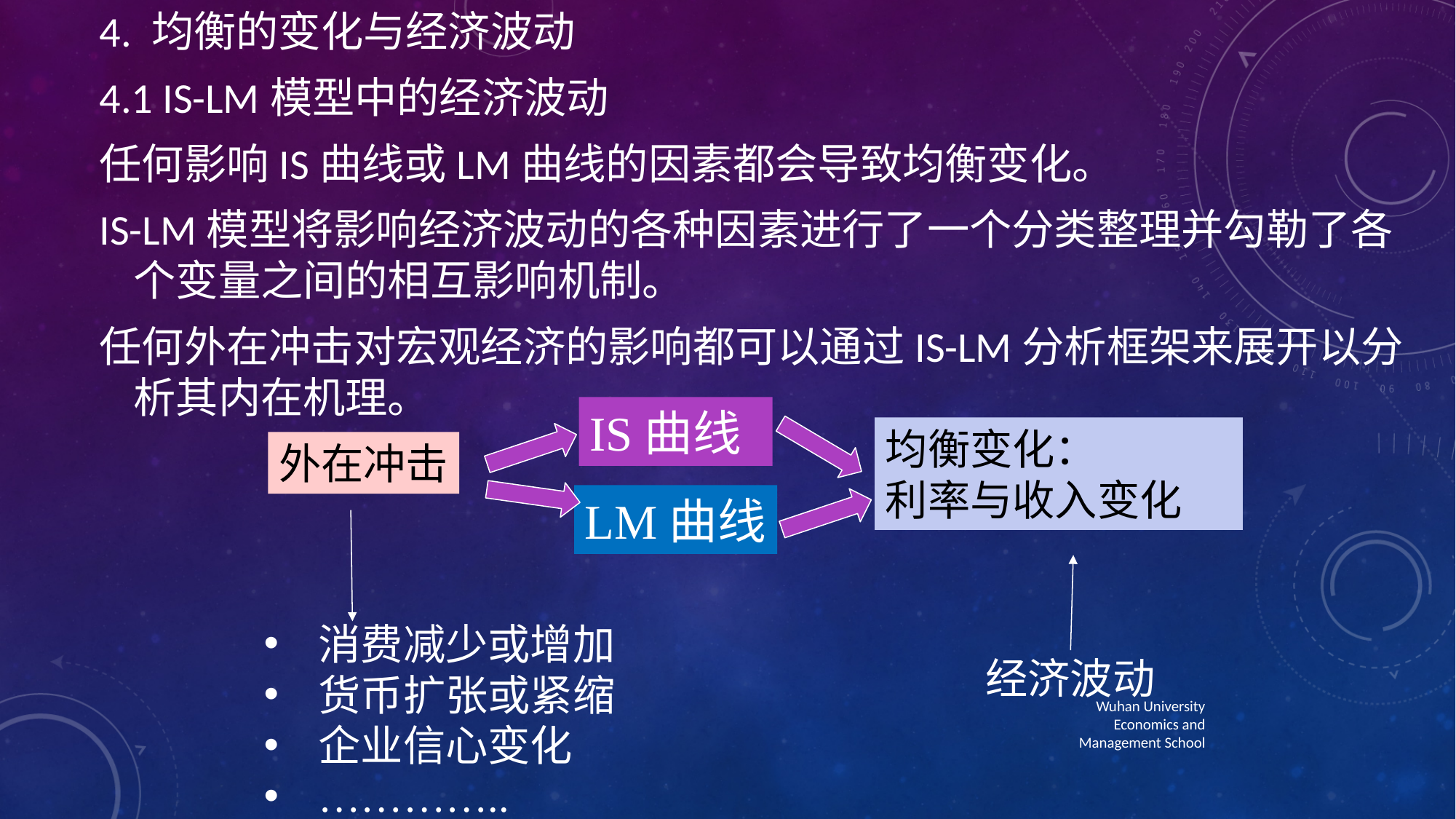

4. 均衡的变化与经济波动
4.1 IS-LM模型中的经济波动
任何影响IS曲线或LM曲线的因素都会导致均衡变化。
IS-LM模型将影响经济波动的各种因素进行了一个分类整理并勾勒了各个变量之间的相互影响机制。
任何外在冲击对宏观经济的影响都可以通过IS-LM分析框架来展开以分析其内在机理。
IS曲线
均衡变化：
利率与收入变化

外在冲击

LM曲线

消费减少或增加
货币扩张或紧缩
企业信心变化
…………..
经济波动
Wuhan University Economics and Management School